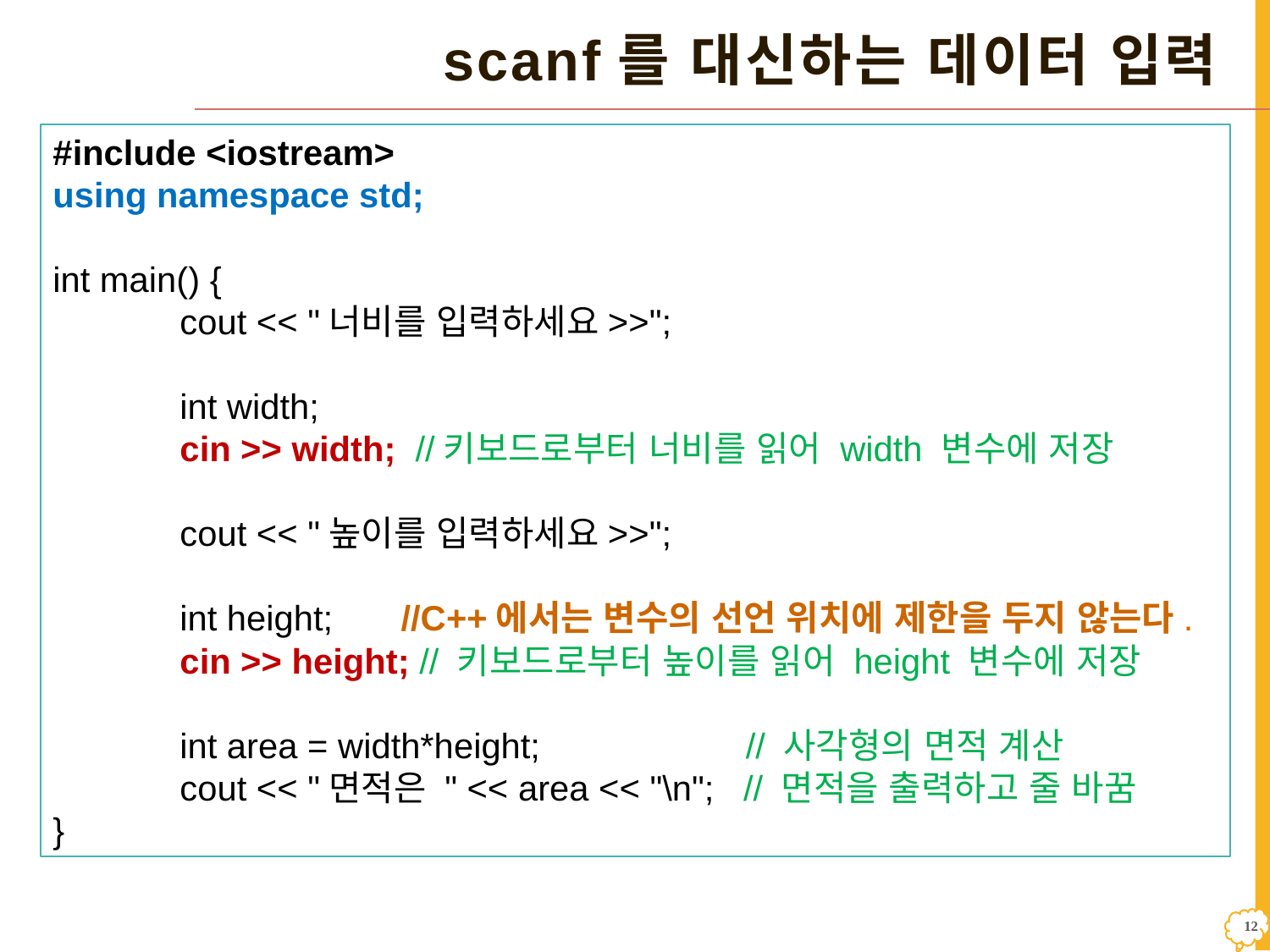

# scanf를 대신하는 데이터 입력
#include <iostream>
using namespace std;

int main() {
	cout << "너비를 입력하세요>>";

	int width;
	cin >> width;  //키보드로부터 너비를 읽어 width 변수에 저장

	cout << "높이를 입력하세요>>";

	int height;       //C++에서는 변수의 선언 위치에 제한을 두지 않는다.
	cin >> height; // 키보드로부터 높이를 읽어 height 변수에 저장

	int area = width*height;	                   // 사각형의 면적 계산
	cout << "면적은 " << area << "\n";   // 면적을 출력하고 줄 바꿈
}
12